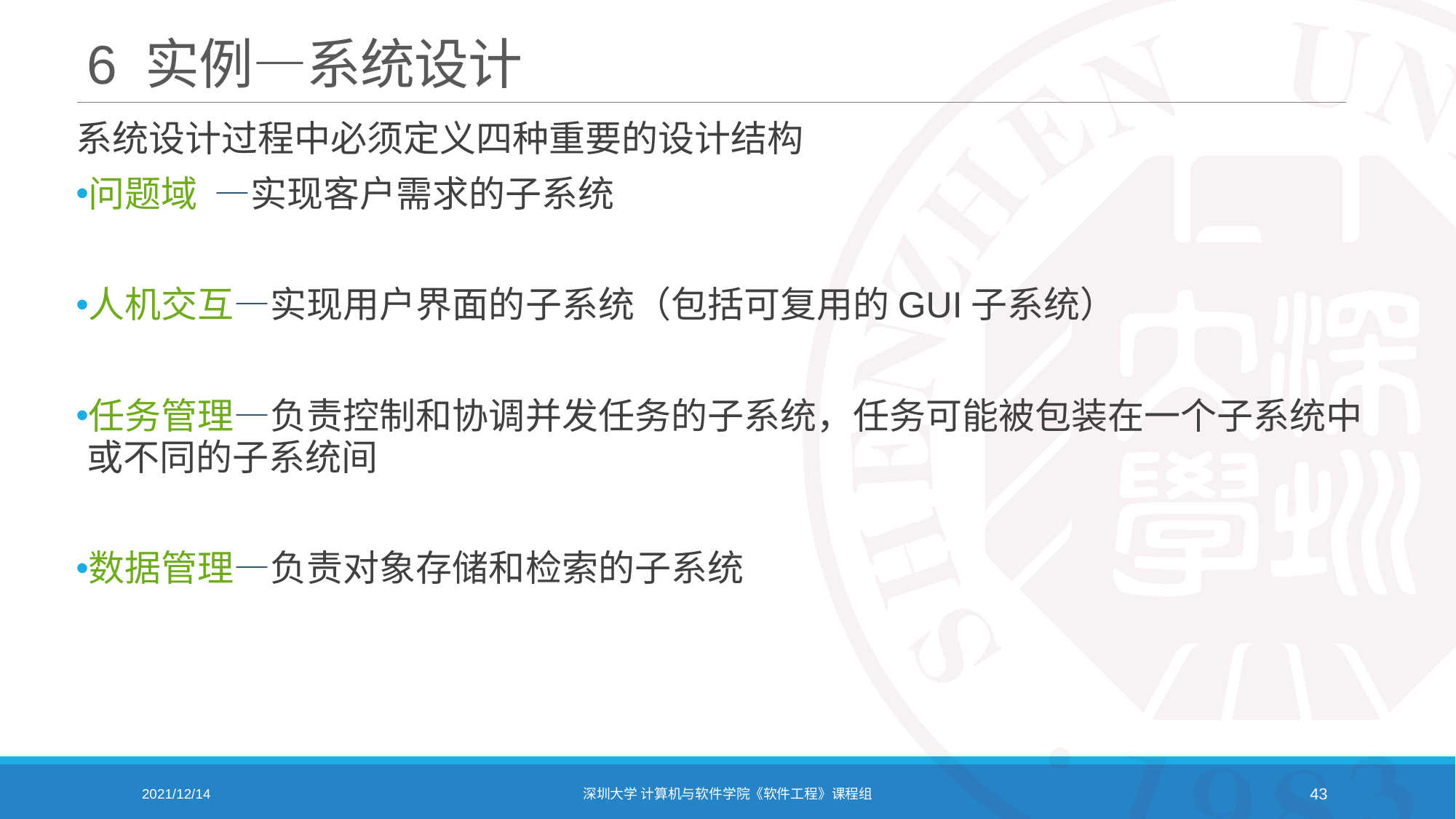

# 6 实例—系统设计
系统设计过程中必须定义四种重要的设计结构
问题域  —实现客户需求的子系统

人机交互—实现用户界面的子系统（包括可复用的GUI子系统）

任务管理—负责控制和协调并发任务的子系统，任务可能被包装在一个子系统中或不同的子系统间

数据管理—负责对象存储和检索的子系统

2021/12/14
深圳大学 计算机与软件学院《软件工程》课程组
43